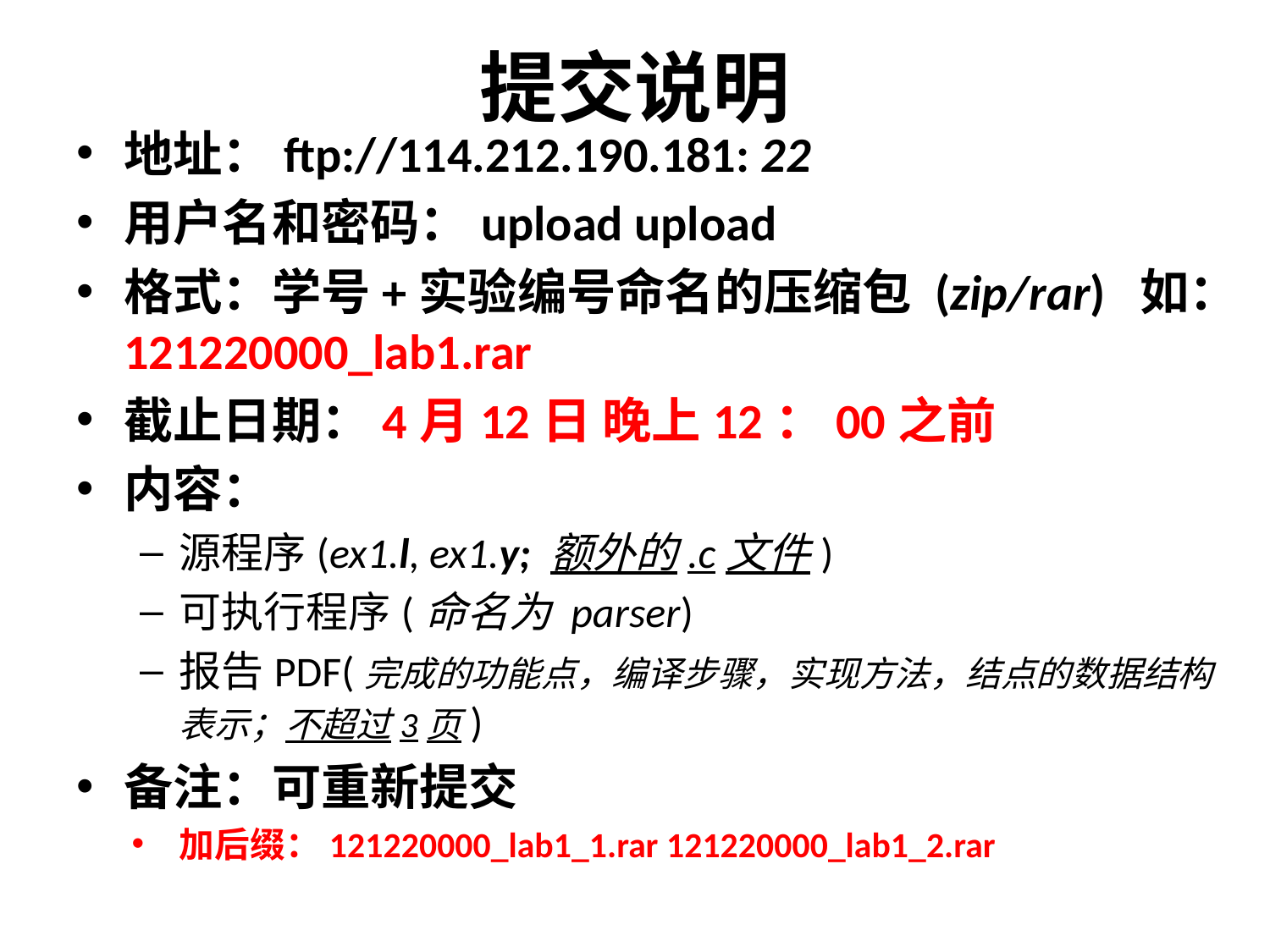

# 提交说明
地址：ftp://114.212.190.181: 22
用户名和密码：upload upload
格式：学号+实验编号命名的压缩包 (zip/rar)  如：121220000_lab1.rar
截止日期：4月12日 晚上12：00之前
内容：
源程序(ex1.l, ex1.y; 额外的.c文件)
可执行程序(命名为 parser)
报告PDF(完成的功能点，编译步骤，实现方法，结点的数据结构表示；不超过3页)
备注：可重新提交
加后缀：121220000_lab1_1.rar 121220000_lab1_2.rar